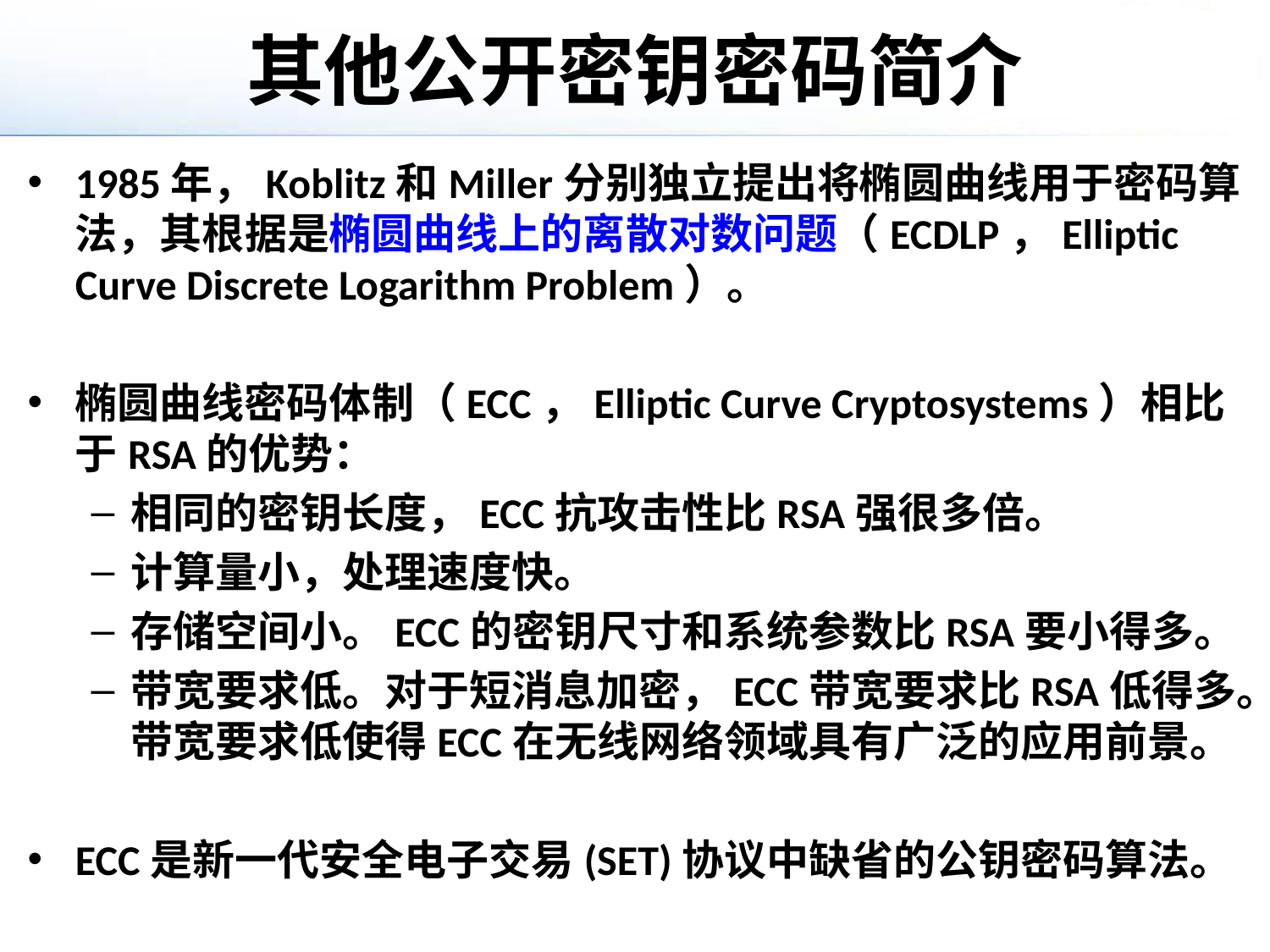

# 其他公开密钥密码简介
1985年，Koblitz和Miller分别独立提出将椭圆曲线用于密码算法，其根据是椭圆曲线上的离散对数问题（ECDLP，Elliptic  Curve Discrete Logarithm Problem）。

椭圆曲线密码体制（ECC，Elliptic Curve Cryptosystems）相比于RSA的优势：
相同的密钥长度，ECC抗攻击性比RSA强很多倍。
计算量小，处理速度快。
存储空间小。ECC的密钥尺寸和系统参数比RSA要小得多。
带宽要求低。对于短消息加密，ECC带宽要求比RSA低得多。带宽要求低使得ECC在无线网络领域具有广泛的应用前景。

ECC是新一代安全电子交易(SET)协议中缺省的公钥密码算法。